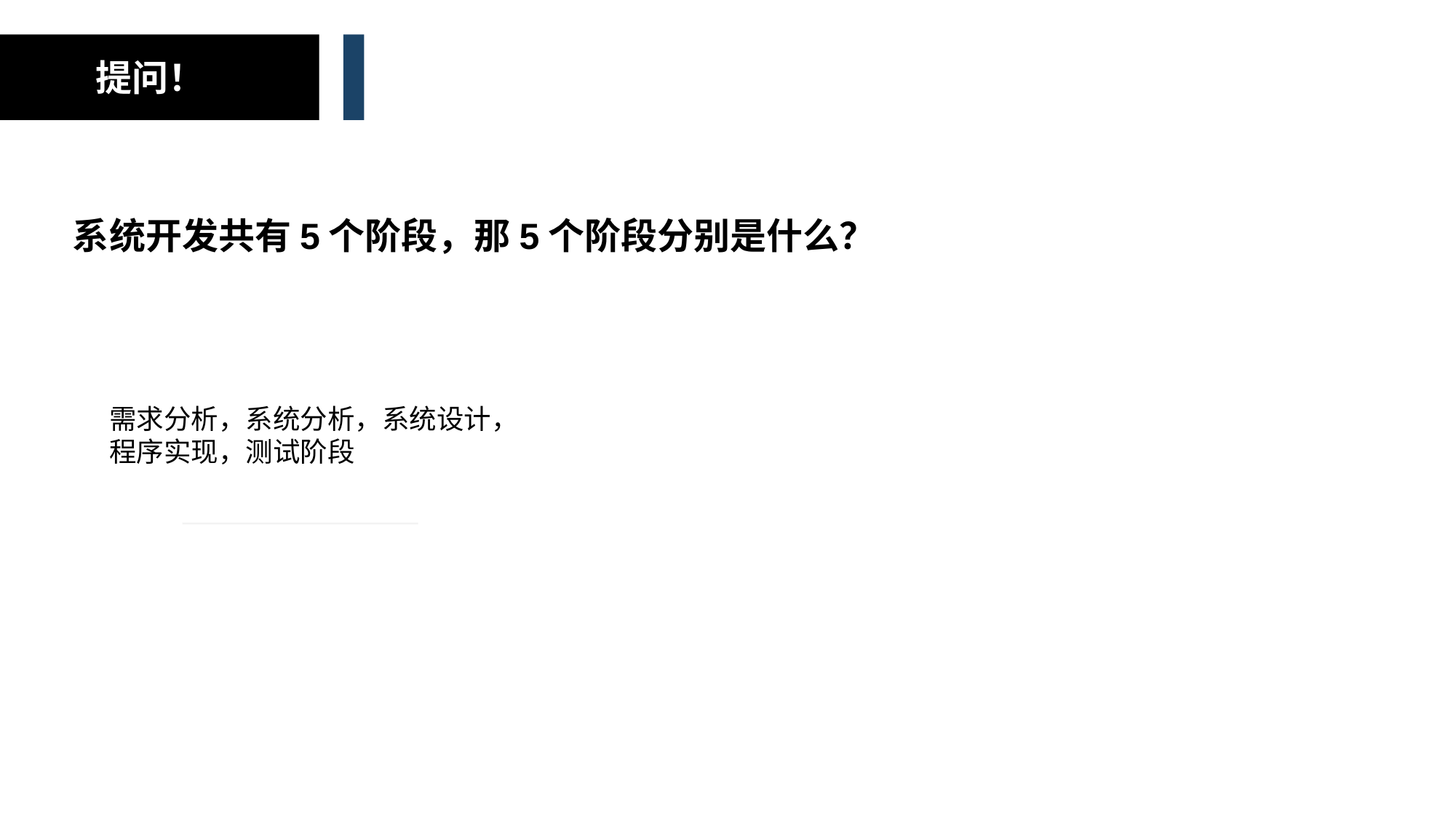

提问！
系统开发共有5个阶段，那5个阶段分别是什么？
需求分析，系统分析，系统设计，程序实现，测试阶段